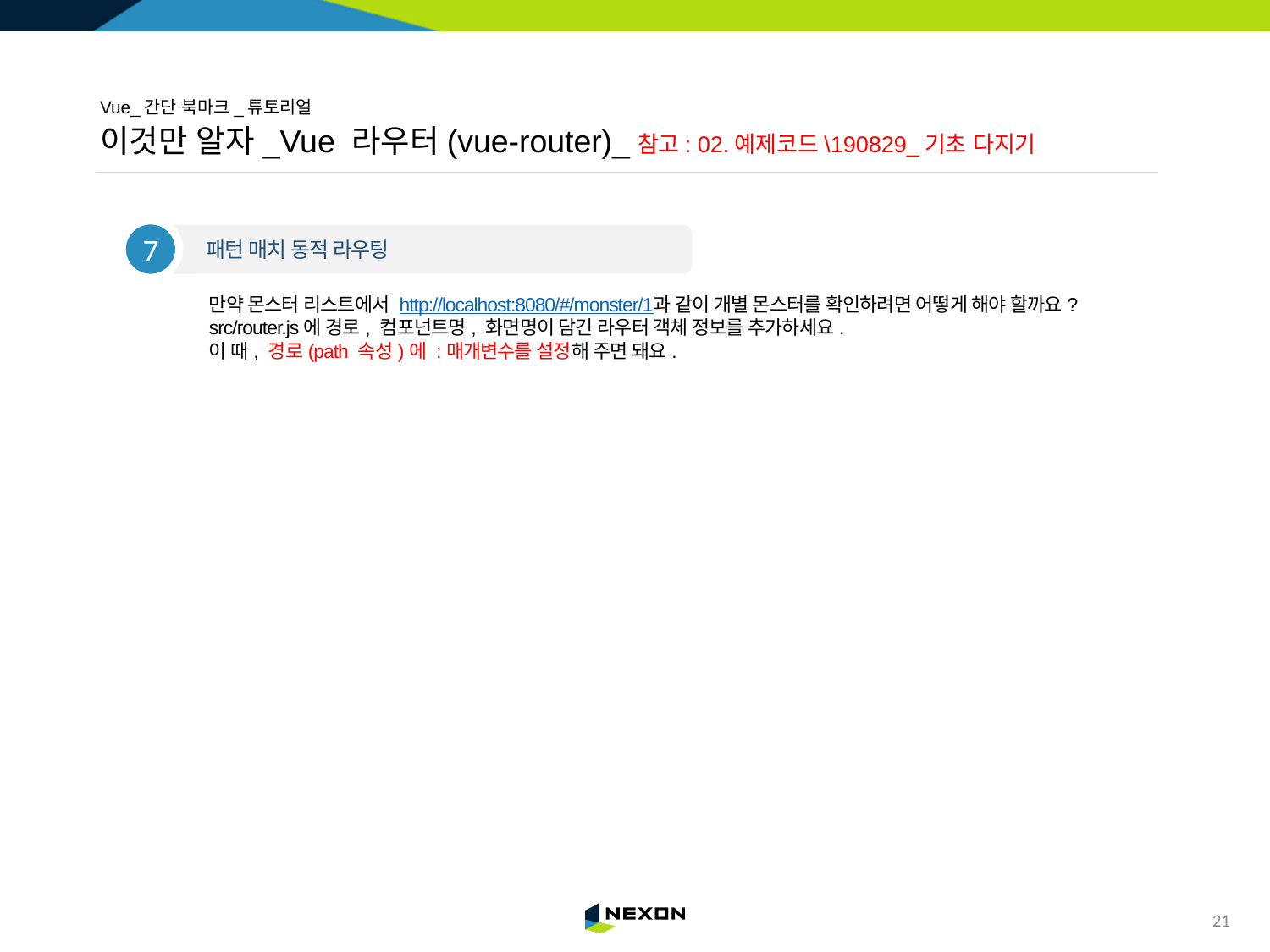

# Vue_간단 북마크_튜토리얼 이것만 알자_Vue 라우터(vue-router)_참고: 02.예제코드\190829_기초 다지기
7
패턴 매치 동적 라우팅
만약 몬스터 리스트에서 http://localhost:8080/#/monster/1과 같이 개별 몬스터를 확인하려면 어떻게 해야 할까요?
src/router.js에 경로, 컴포넌트명, 화면명이 담긴 라우터 객체 정보를 추가하세요.
이 때, 경로(path 속성)에 :매개변수를 설정해 주면 돼요.
21